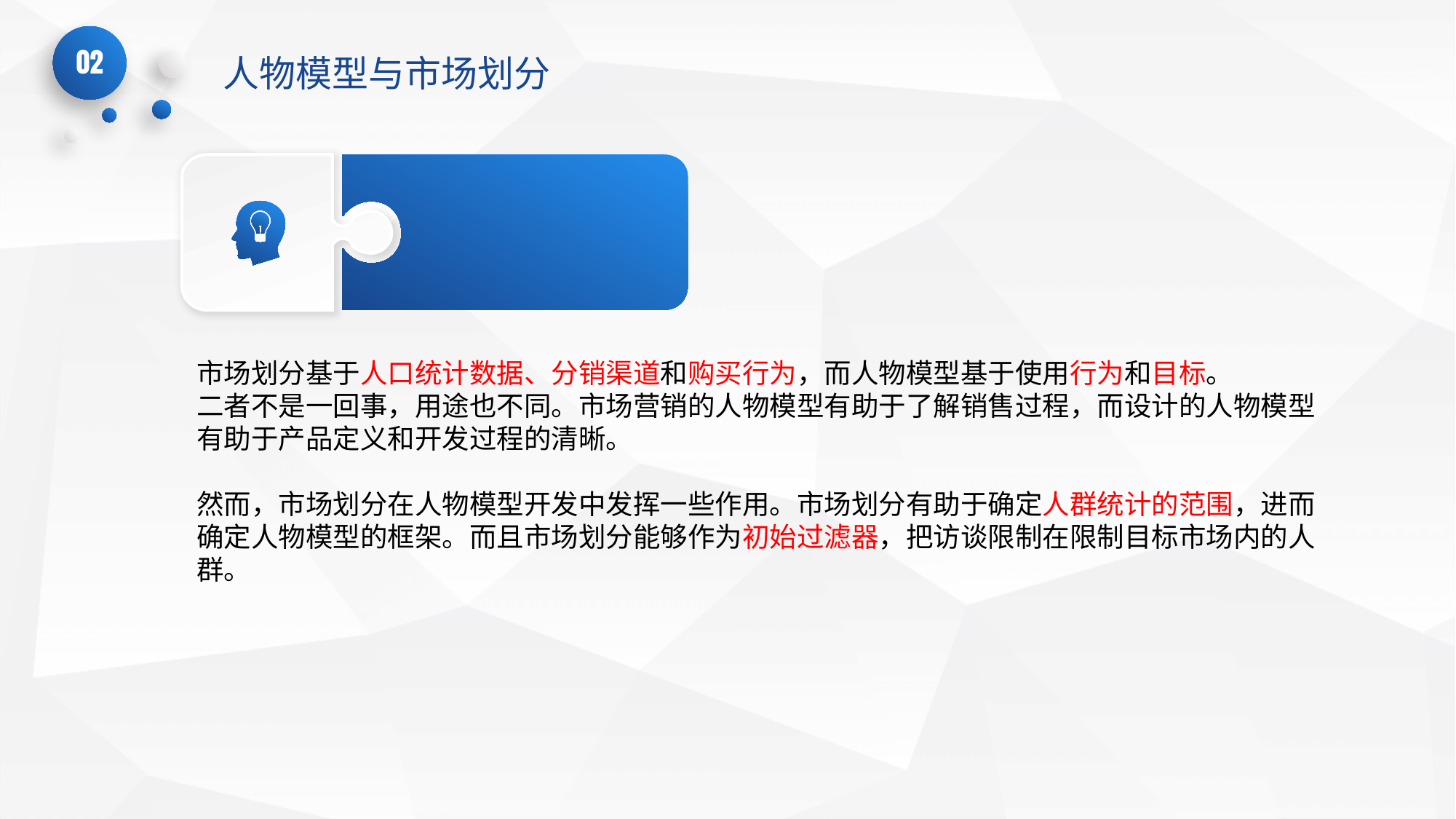

02
人物模型与市场划分

市场划分基于人口统计数据、分销渠道和购买行为，而人物模型基于使用行为和目标。
二者不是一回事，用途也不同。市场营销的人物模型有助于了解销售过程，而设计的人物模型有助于产品定义和开发过程的清晰。

然而，市场划分在人物模型开发中发挥一些作用。市场划分有助于确定人群统计的范围，进而确定人物模型的框架。而且市场划分能够作为初始过滤器，把访谈限制在限制目标市场内的人群。